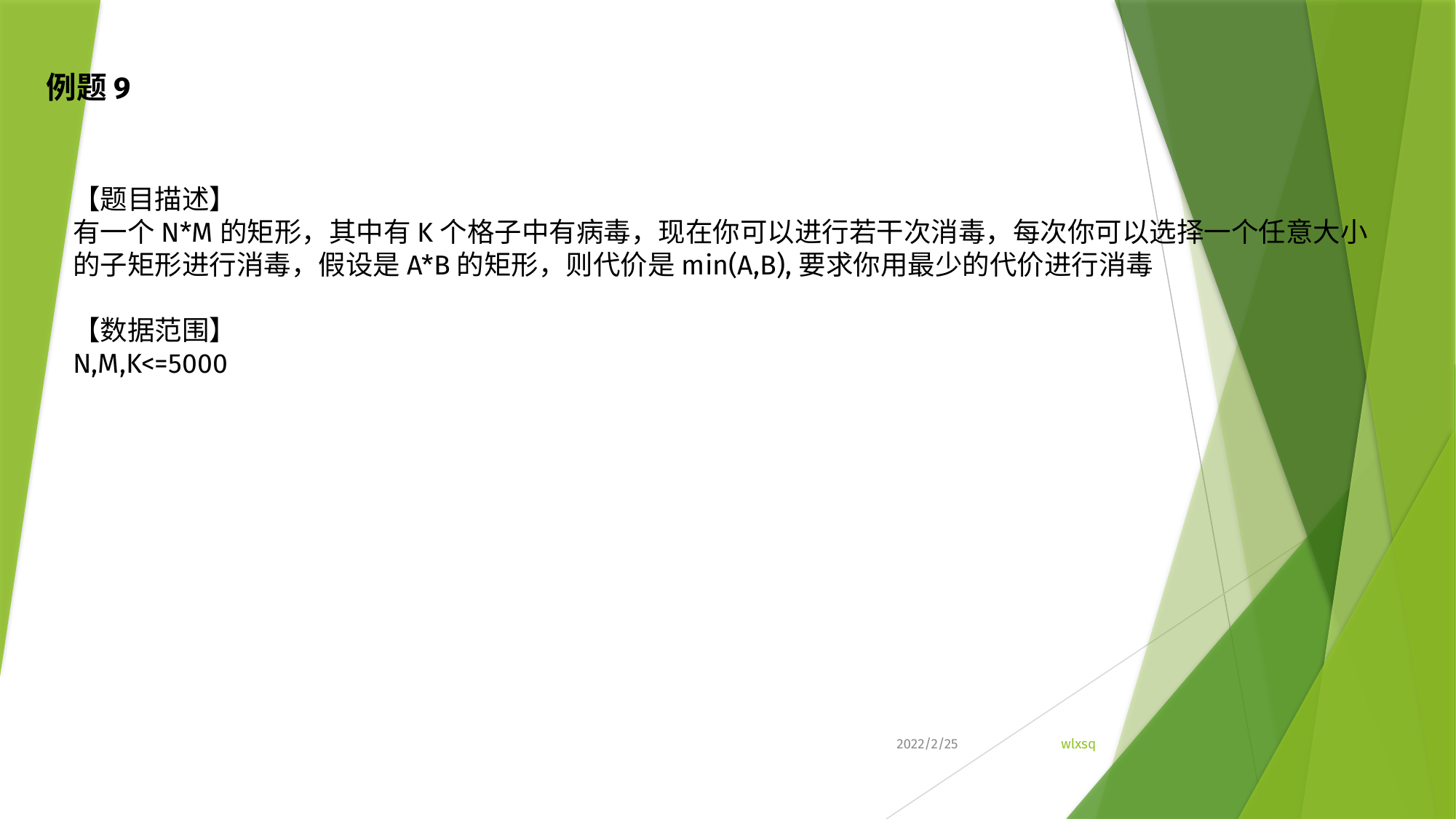

例题9
【题目描述】
有一个N*M的矩形，其中有K个格子中有病毒，现在你可以进行若干次消毒，每次你可以选择一个任意大小的子矩形进行消毒，假设是A*B的矩形，则代价是min(A,B),要求你用最少的代价进行消毒

【数据范围】
N,M,K<=5000
2022/2/25
11